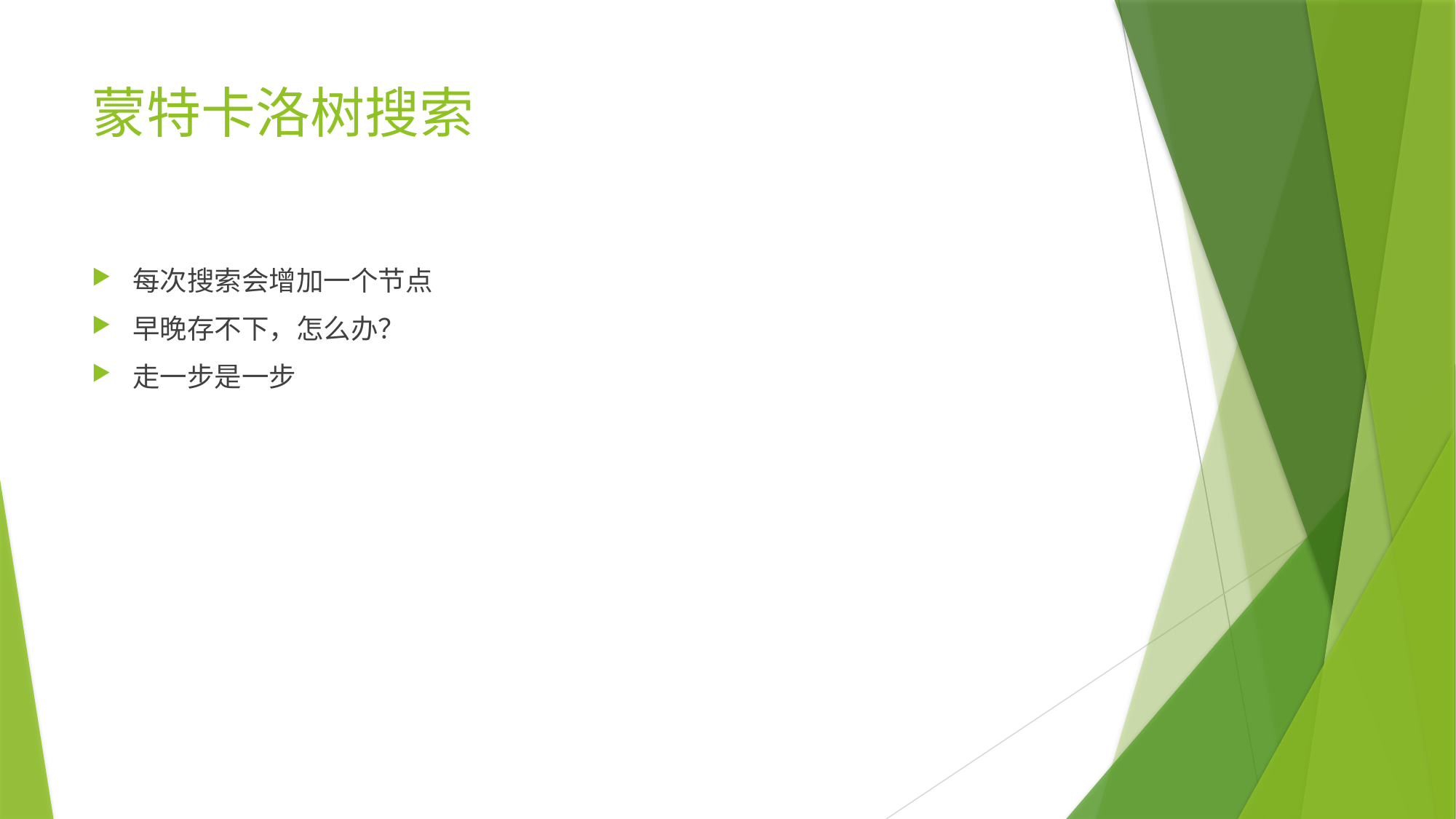

# 蒙特卡洛树搜索
每次搜索会增加一个节点
早晚存不下，怎么办？
走一步是一步